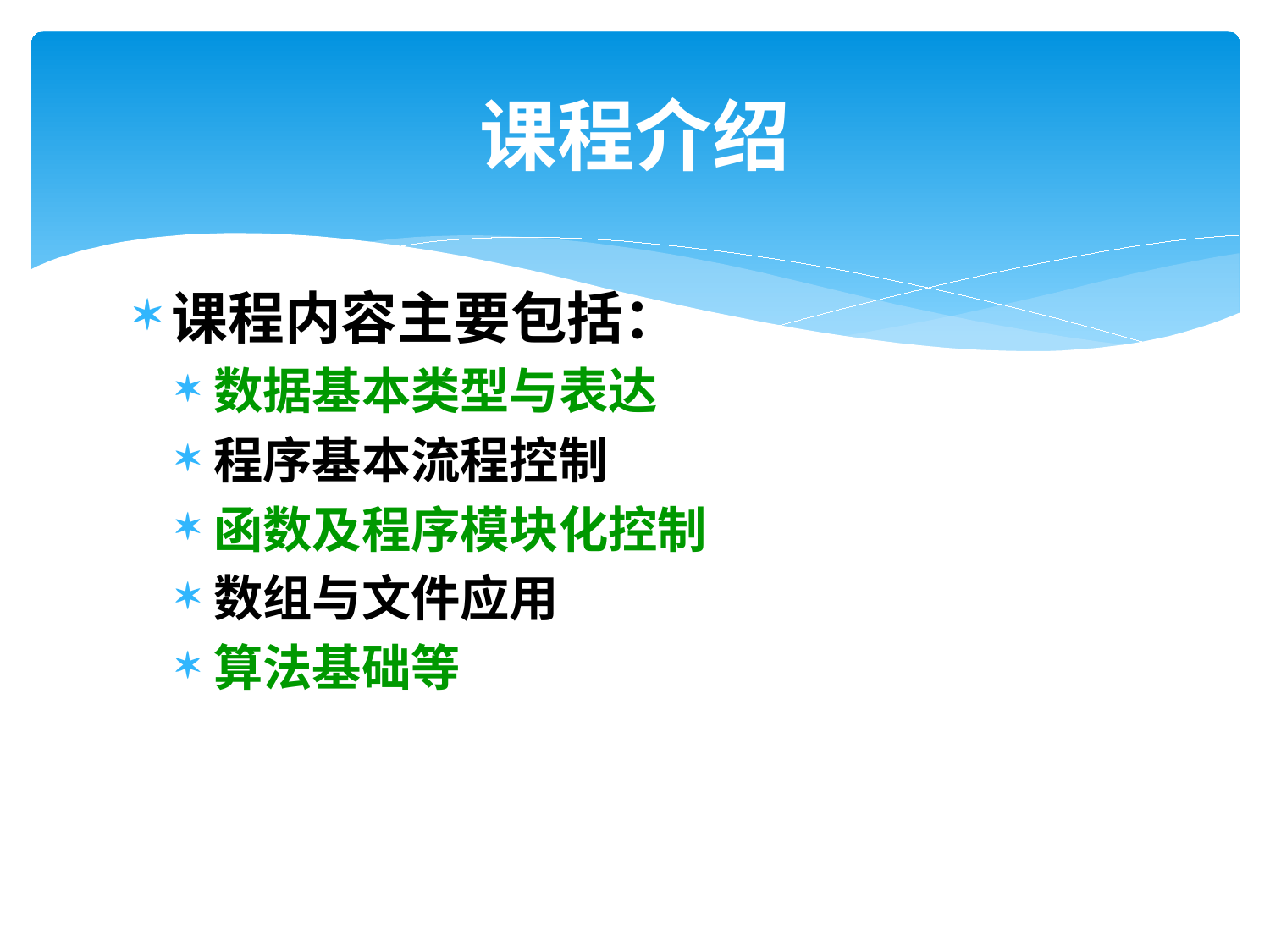

# 课程介绍
课程内容主要包括：
数据基本类型与表达
程序基本流程控制
函数及程序模块化控制
数组与文件应用
算法基础等